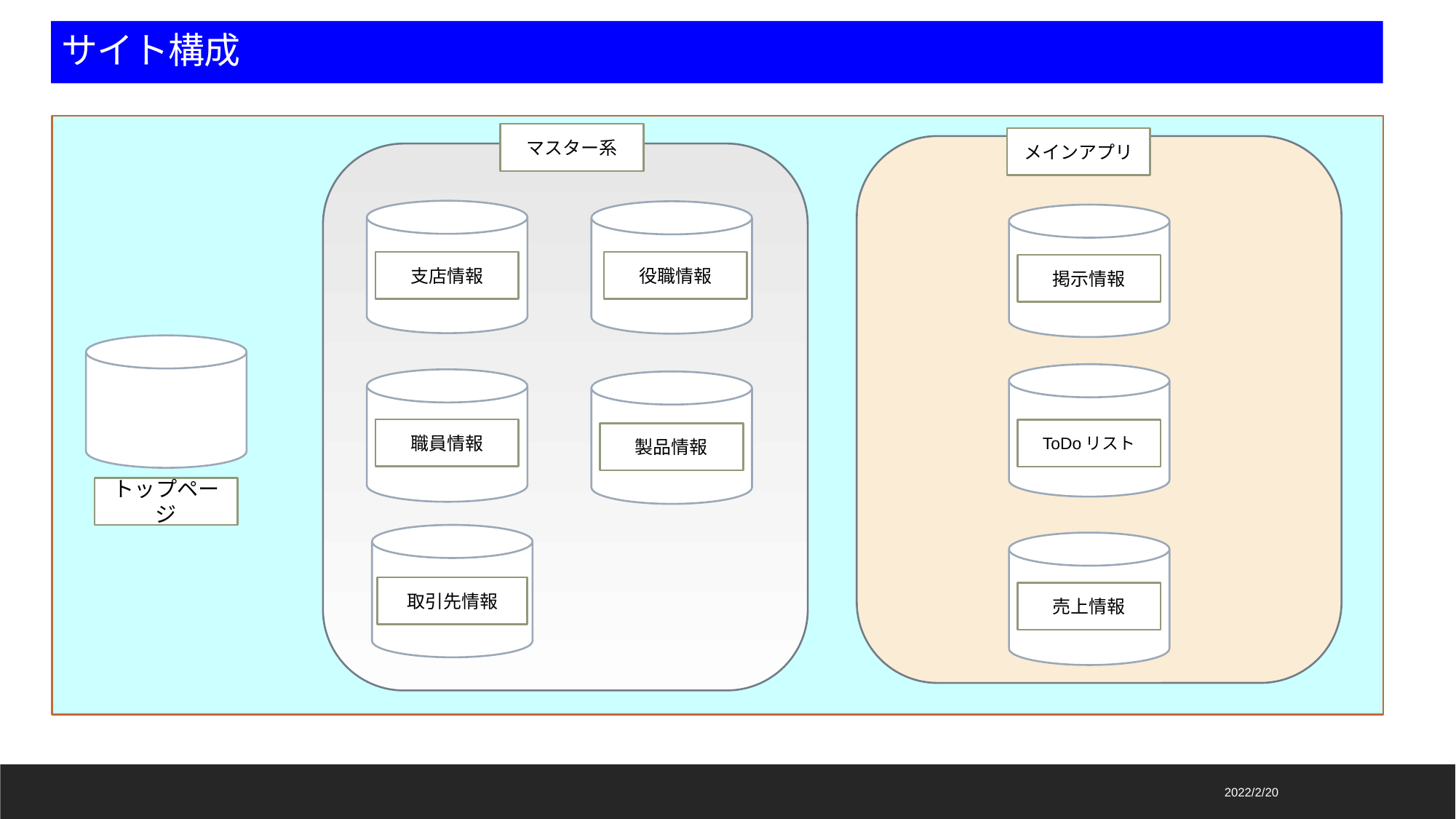

サイト構成

マスター系
メインアプリ

支店情報
役職情報
掲示情報

職員情報
ToDoリスト
製品情報
トップページ

取引先情報
売上情報
2022/2/20